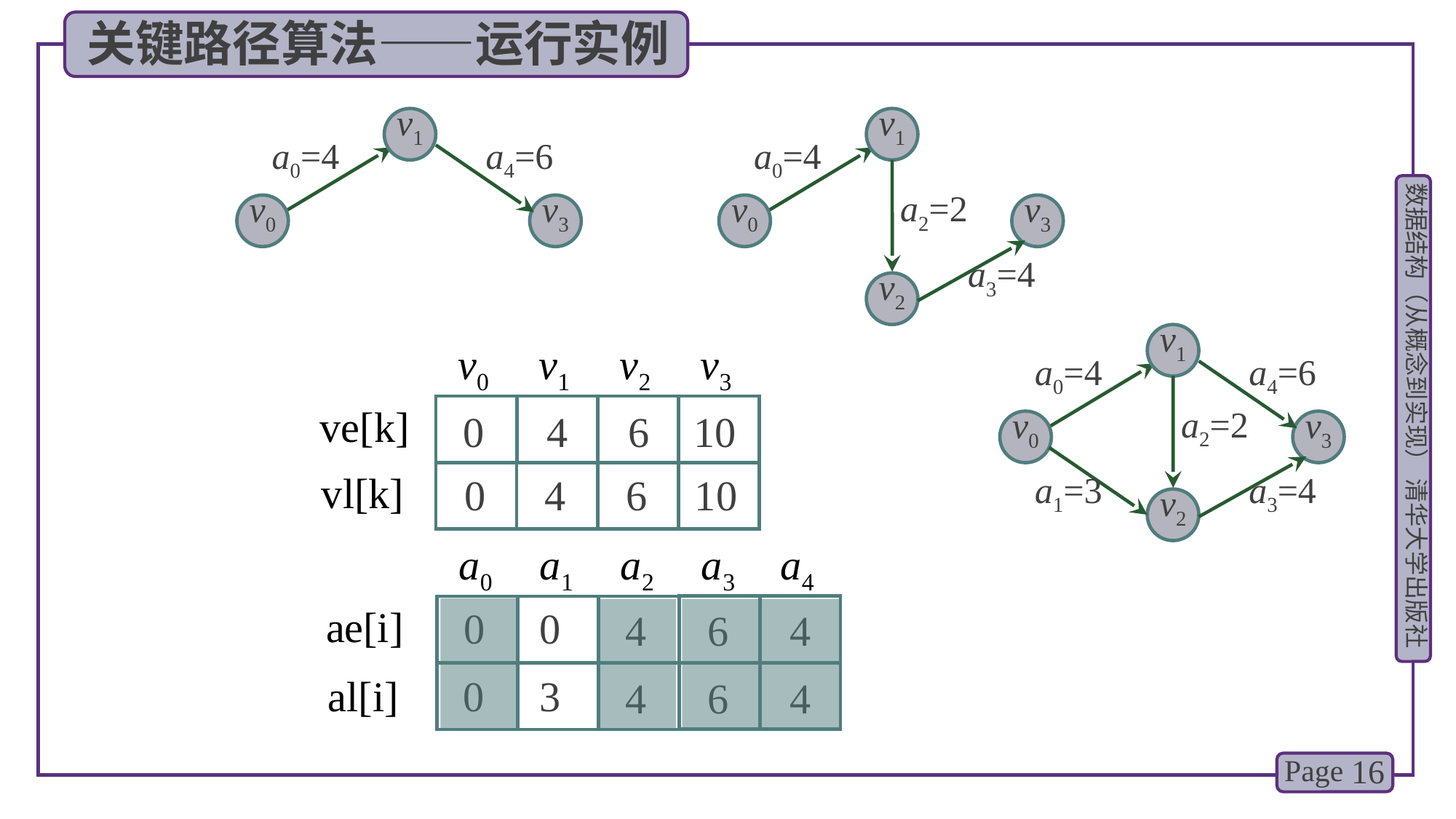

关键路径算法——运行实例

v1
a0=4
a4=6

v0
v3
v1
a0=4

a2=2
v0
v3

a3=4
v2
v1
a0=4
a4=6

a2=2
v0
v3

a1=3
a3=4
v2
v0
v1
v2
v3
ve[k]

0
4
6
10
vl[k]

0
4
6
10
a0
a1
a2
a3
a4
ae[i]

al[i]
0
0
0

4
4
6
6
4
4

3